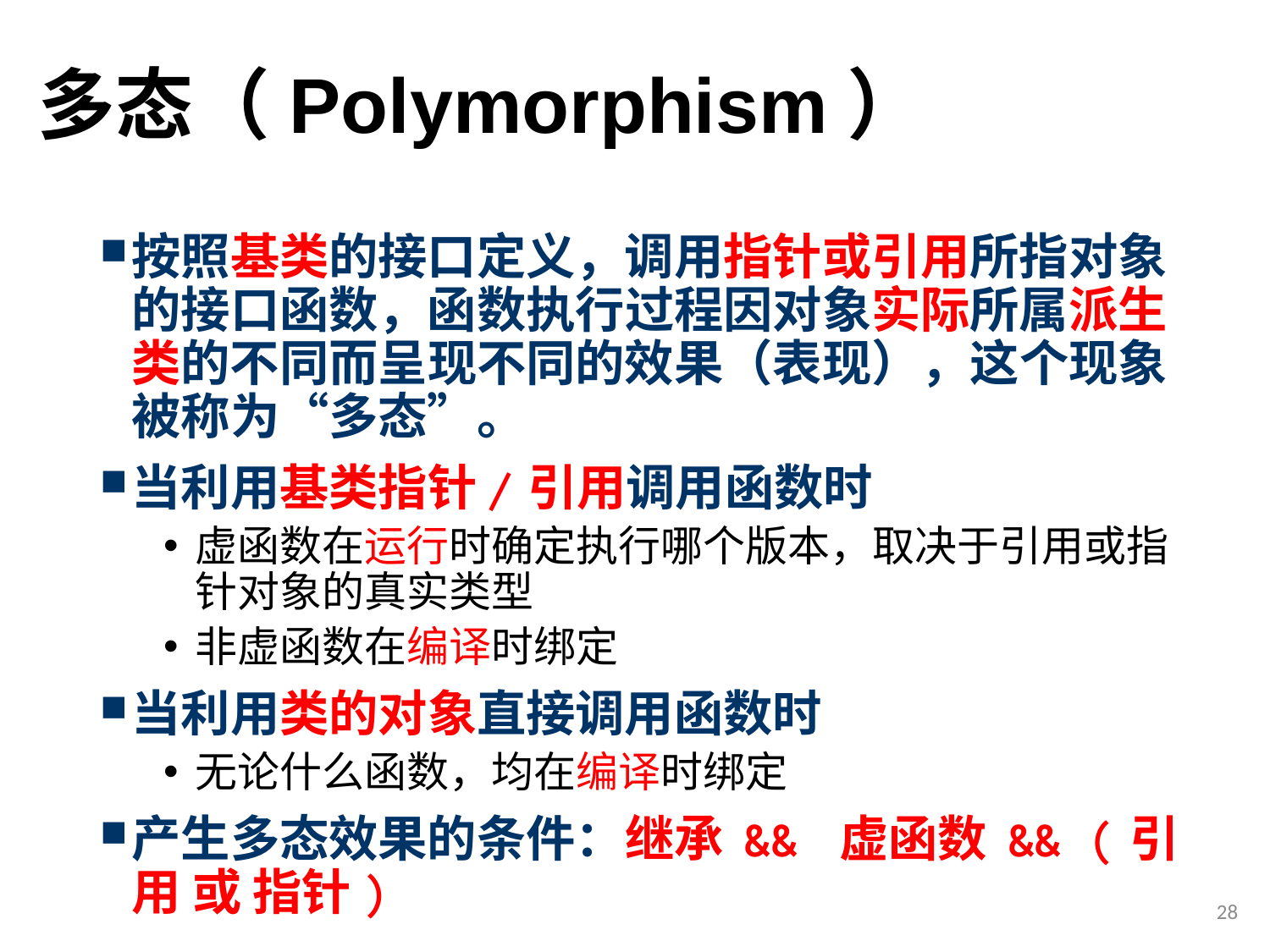

# 多态（Polymorphism）
按照基类的接口定义，调用指针或引用所指对象的接口函数，函数执行过程因对象实际所属派生类的不同而呈现不同的效果（表现），这个现象被称为“多态”。
当利用基类指针/引用调用函数时
虚函数在运行时确定执行哪个版本，取决于引用或指针对象的真实类型
非虚函数在编译时绑定
当利用类的对象直接调用函数时
无论什么函数，均在编译时绑定
产生多态效果的条件：继承 && 虚函数 && (引用 或 指针)
28